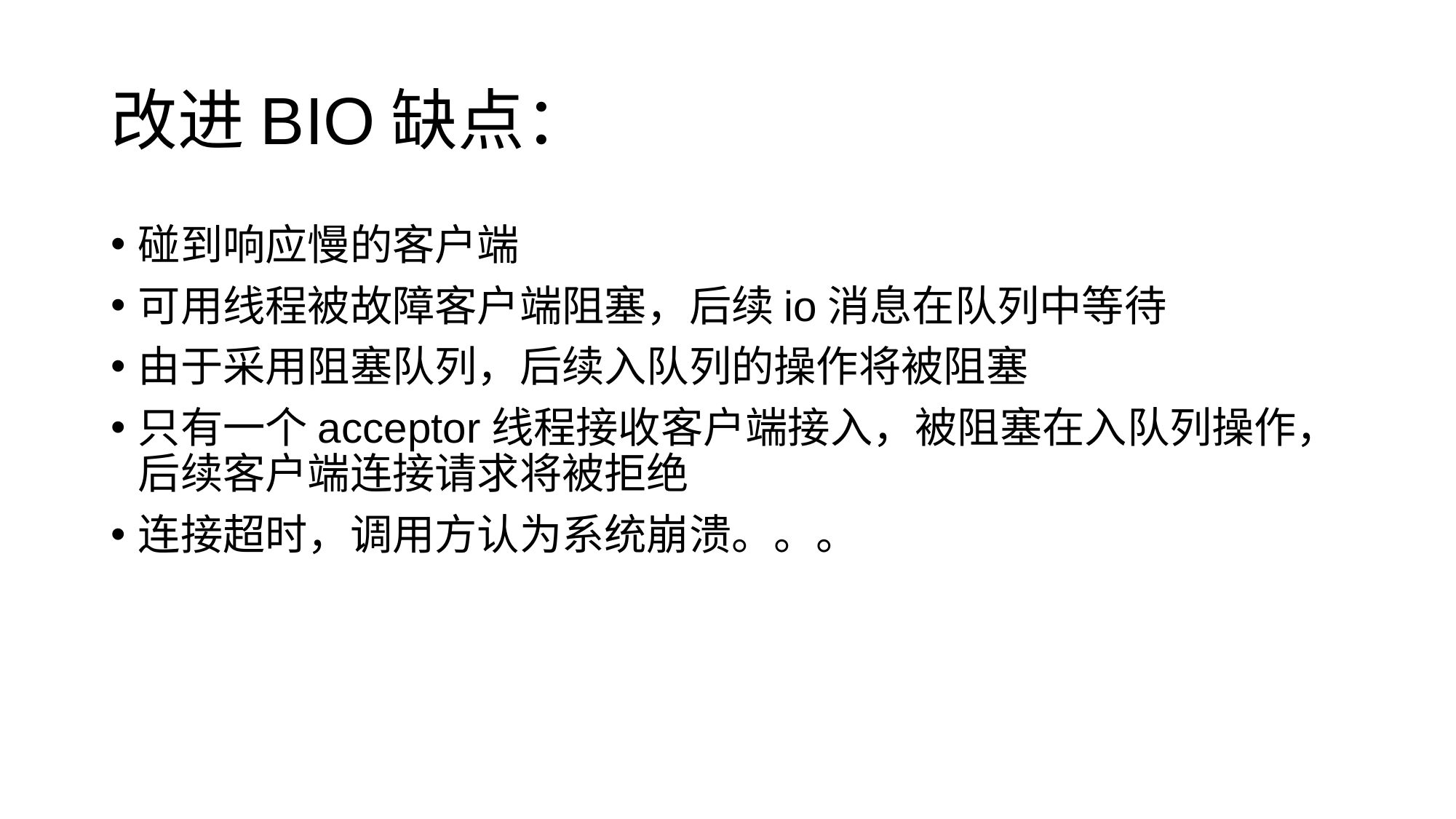

# 改进BIO缺点：
碰到响应慢的客户端
可用线程被故障客户端阻塞，后续io消息在队列中等待
由于采用阻塞队列，后续入队列的操作将被阻塞
只有一个acceptor线程接收客户端接入，被阻塞在入队列操作，后续客户端连接请求将被拒绝
连接超时，调用方认为系统崩溃。。。